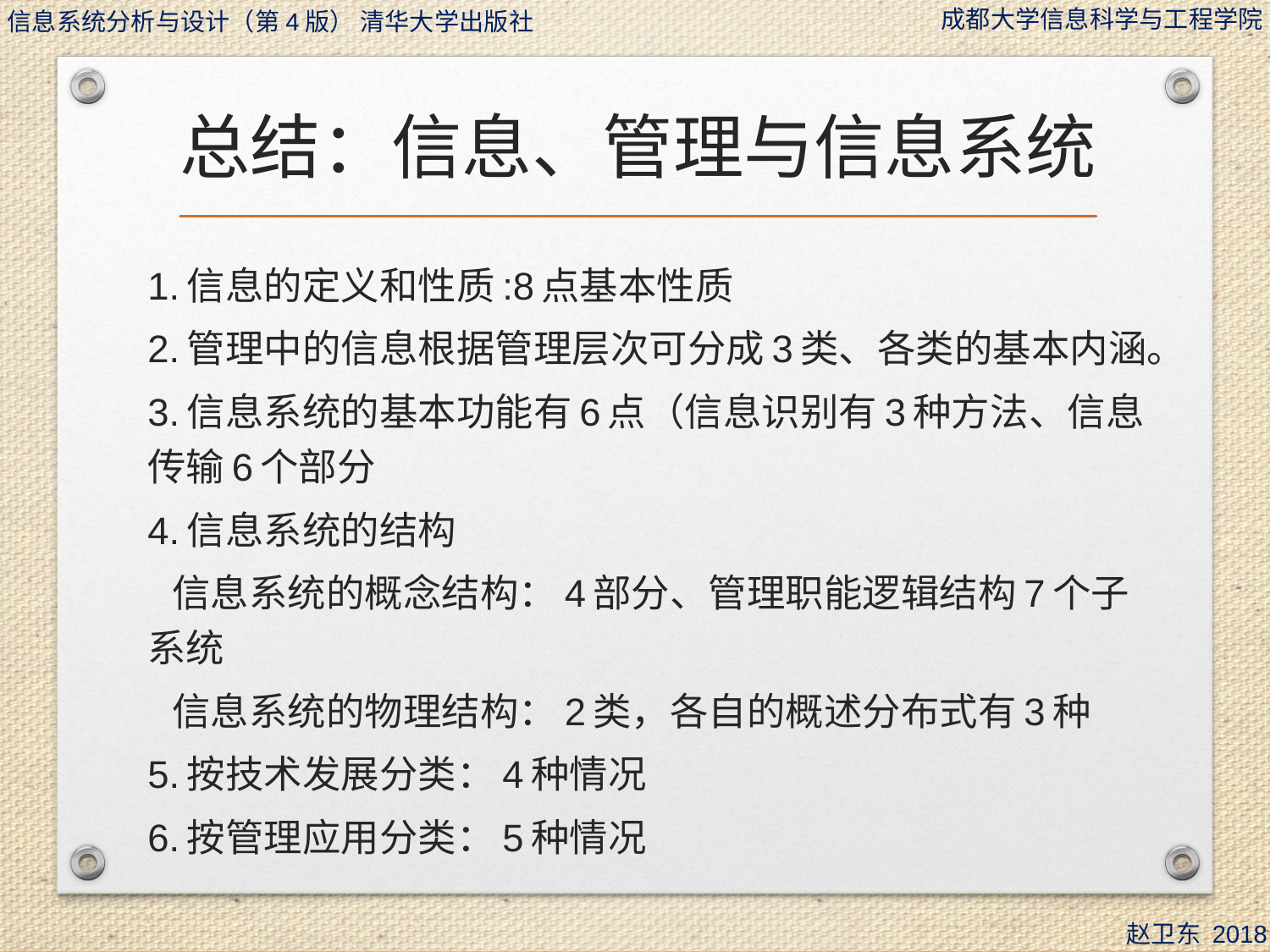

# 总结：信息、管理与信息系统
1.信息的定义和性质:8点基本性质
2.管理中的信息根据管理层次可分成3类、各类的基本内涵。
3.信息系统的基本功能有6点（信息识别有3种方法、信息传输6个部分
4.信息系统的结构
  信息系统的概念结构：4部分、管理职能逻辑结构7个子系统
  信息系统的物理结构：2类，各自的概述分布式有3种
5.按技术发展分类：4种情况
6.按管理应用分类：5种情况